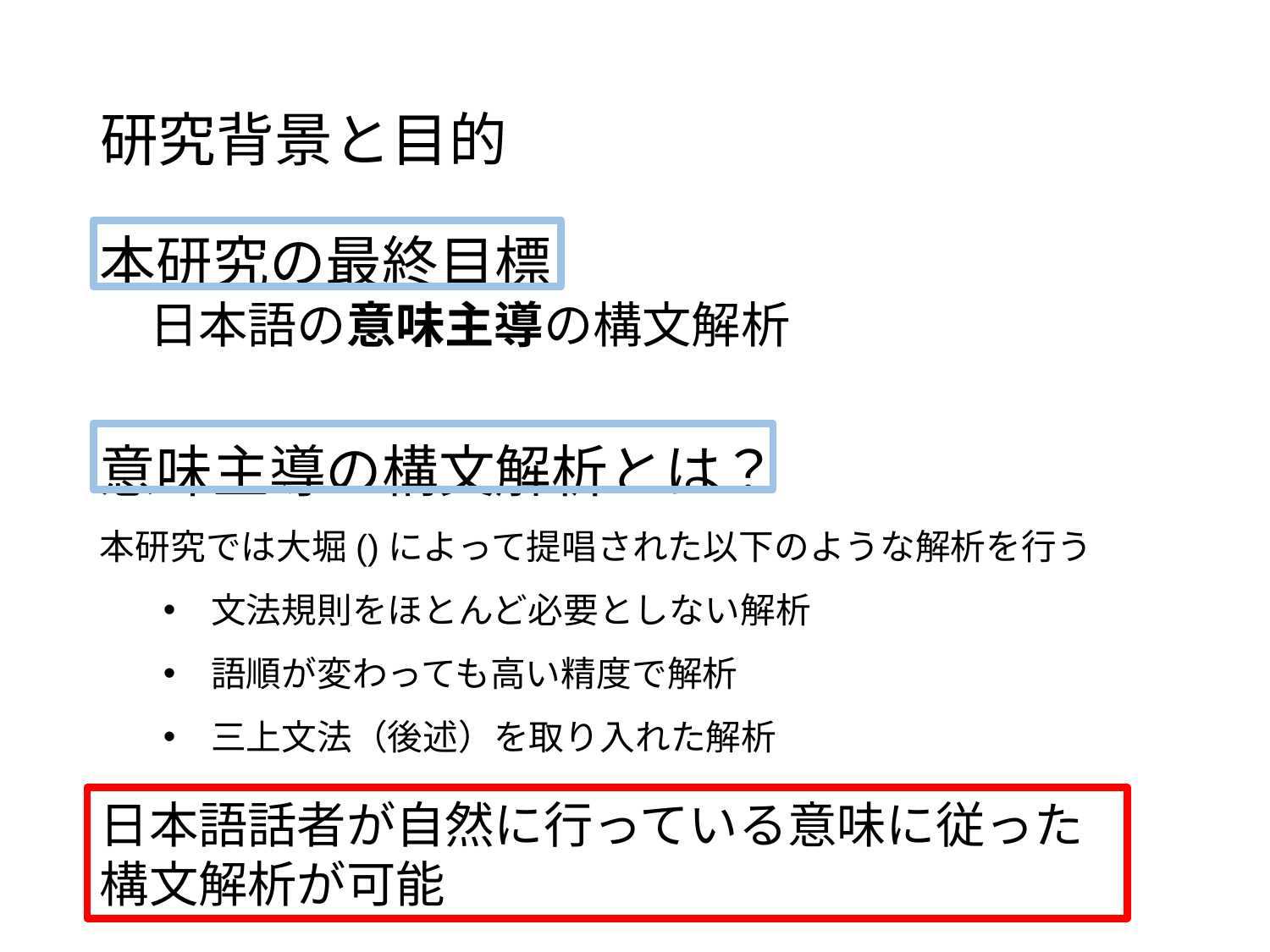

# 研究背景と目的
本研究の最終目標
　日本語の意味主導の構文解析

意味主導の構文解析とは？
本研究では大堀()によって提唱された以下のような解析を行う
文法規則をほとんど必要としない解析
語順が変わっても高い精度で解析
三上文法（後述）を取り入れた解析

日本語話者が自然に行っている意味に従った構文解析が可能